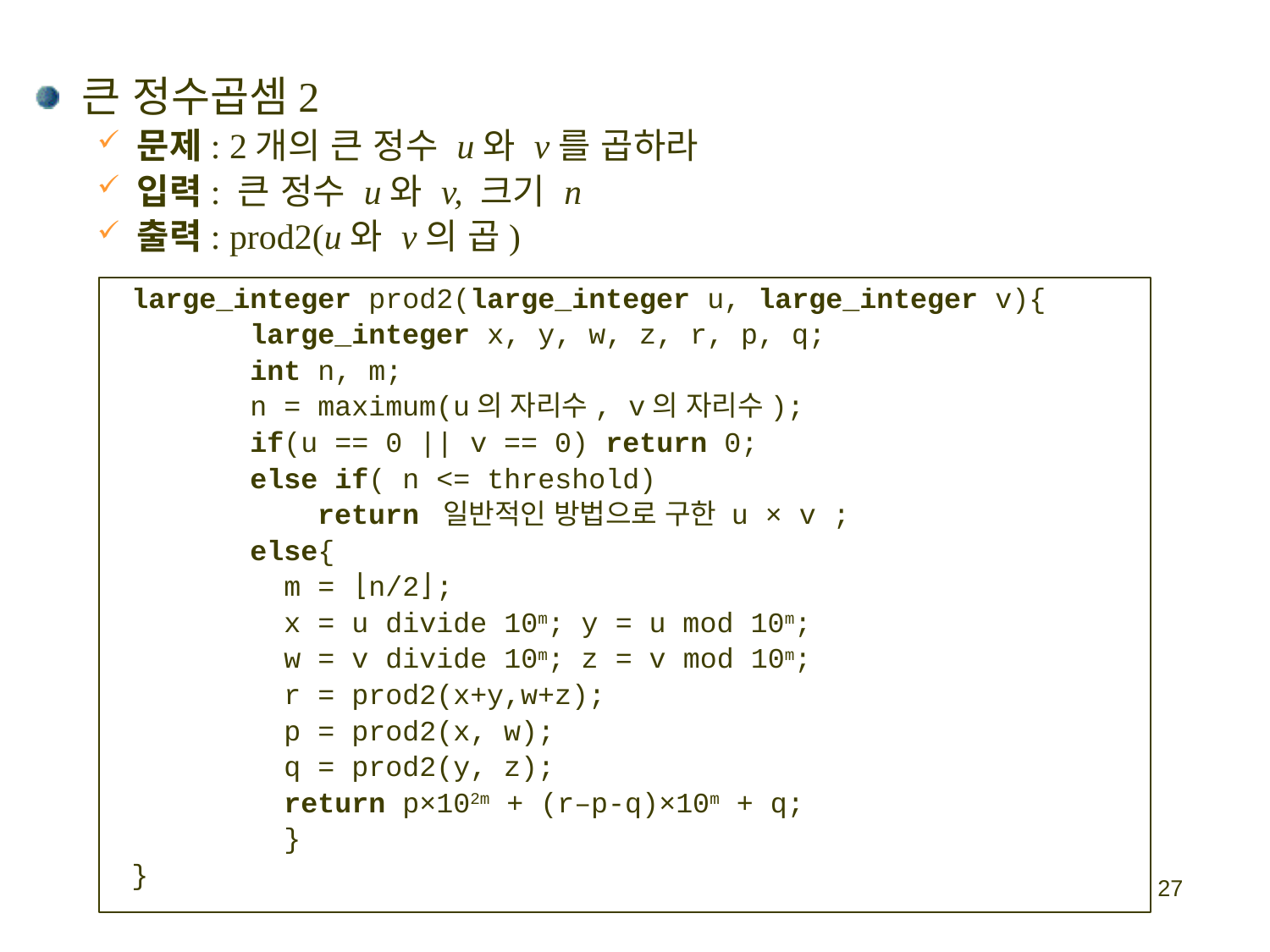

큰 정수곱셈2
문제: 2개의 큰 정수 u와 v를 곱하라
입력: 큰 정수 u와 v, 크기 n
출력: prod2(u와 v의 곱)

large_integer prod2(large_integer u, large_integer v){
       large_integer x, y, w, z, r, p, q;
       int n, m;
       n = maximum(u의 자리수, v의 자리수);
       if(u == 0 || v == 0) return 0;
       else if( n <= threshold)
           return 일반적인 방법으로 구한 u × v ;
       else{
         m = ⎣n/2⎦;
         x = u divide 10m; y = u mod 10m;
         w = v divide 10m; z = v mod 10m;
         r = prod2(x+y,w+z);
         p = prod2(x, w);
         q = prod2(y, z);
         return p×102m + (r–p-q)×10m + q;
         }
}
27